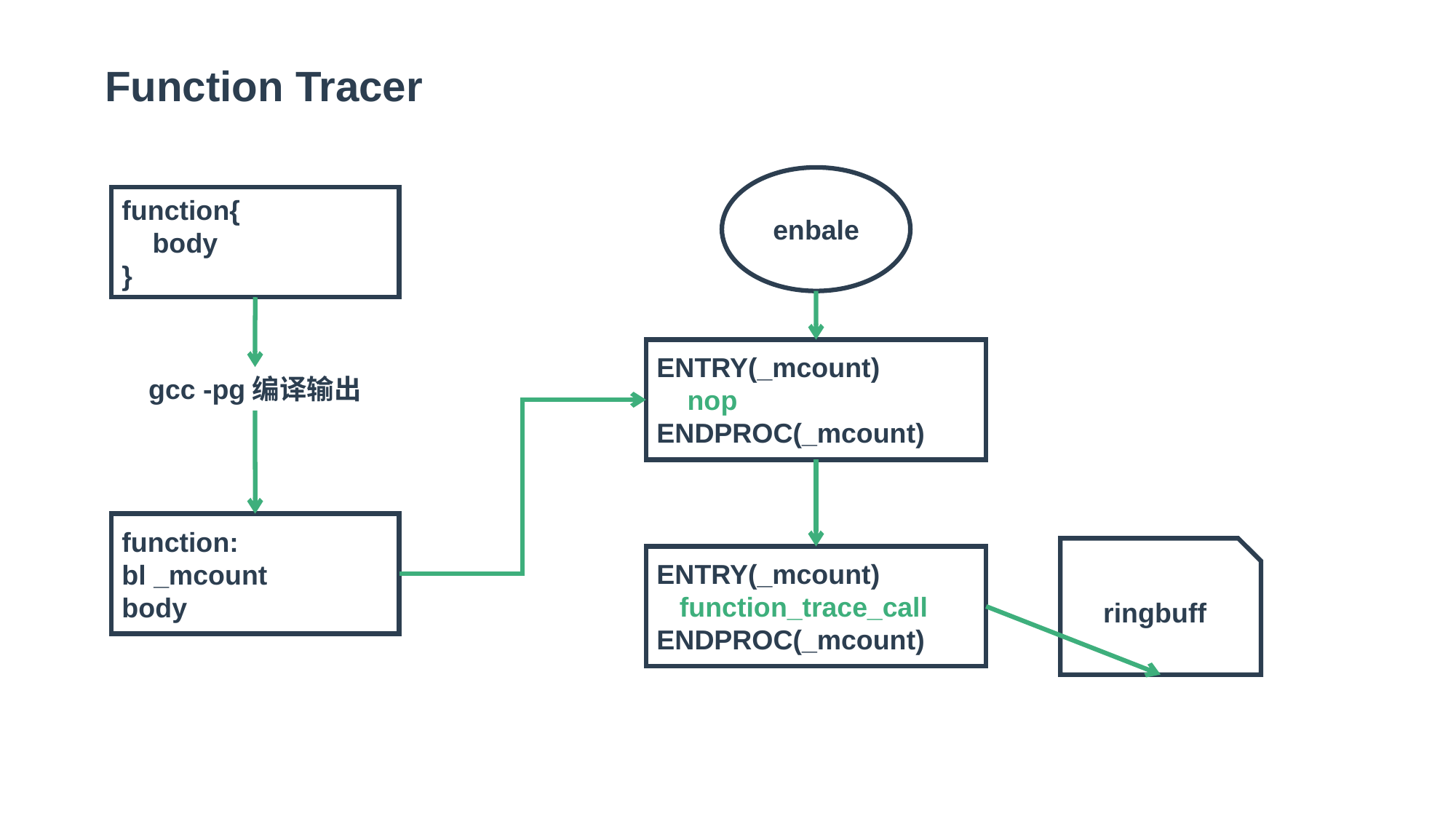

Function Tracer
enbale
function{
    body
}
ENTRY(_mcount)
    nop
ENDPROC(_mcount)
gcc -pg编译输出
function:
bl _mcount
body
ringbuff
ENTRY(_mcount)
   function_trace_call
ENDPROC(_mcount)